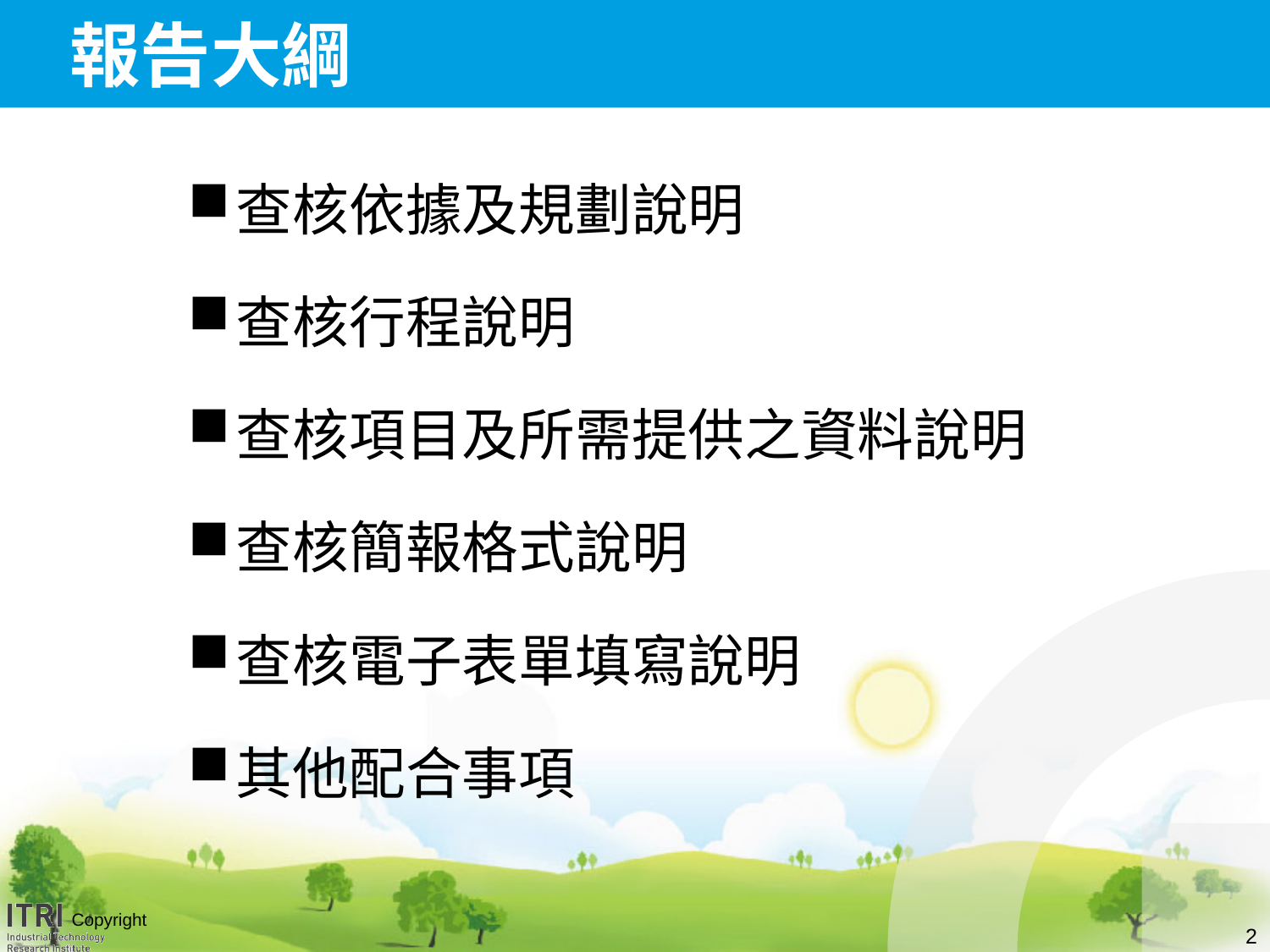

# 報告大綱
查核依據及規劃說明
查核行程說明
查核項目及所需提供之資料說明
查核簡報格式說明
查核電子表單填寫說明
其他配合事項
2